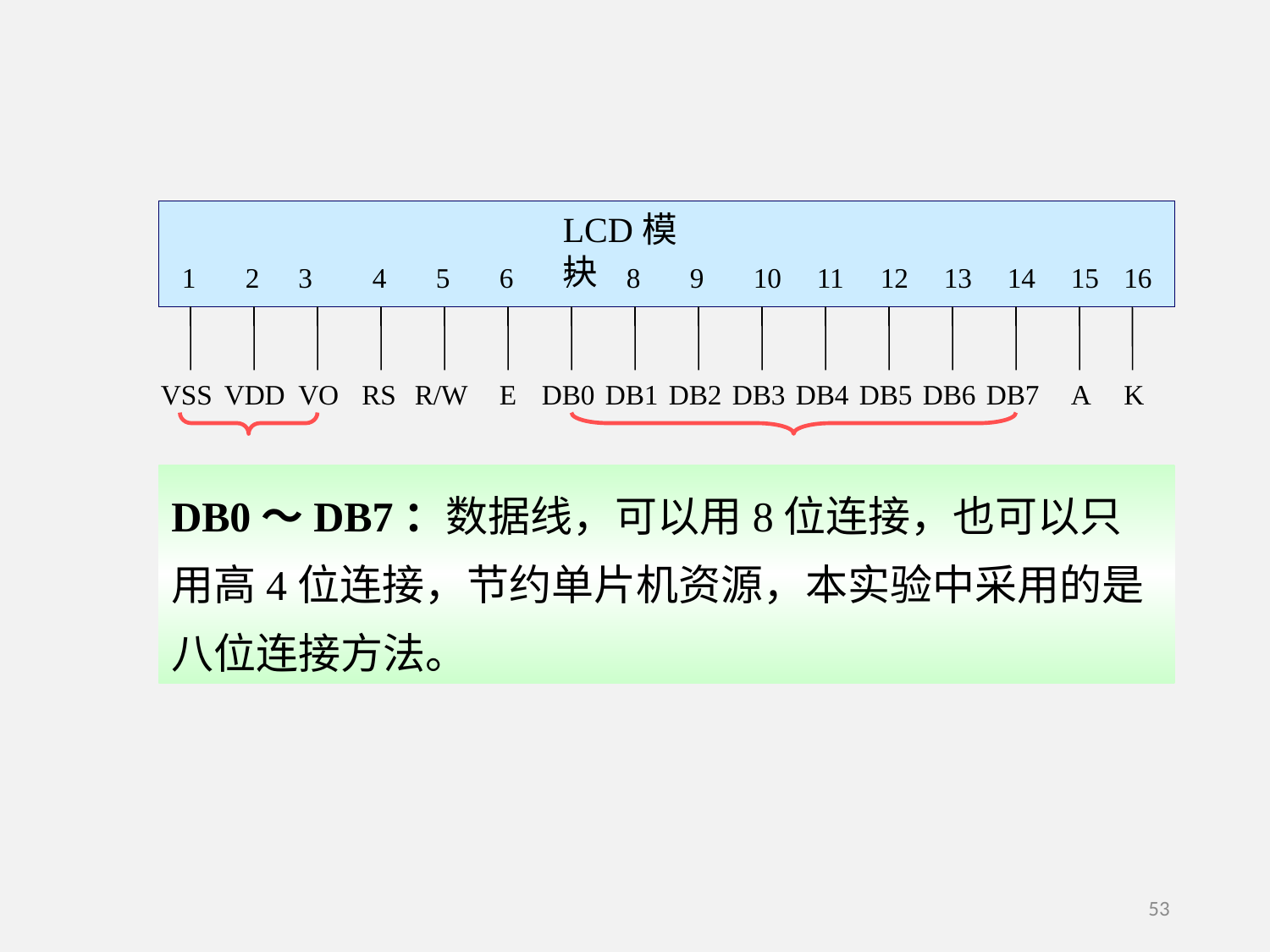

LCD模块

1
2
3
4
5
6
7
8
9
10
11
12
13
14
15
16

VSS
VDD
VO
RS
R/W
E
DB0
DB1
DB2
DB3
DB4
DB5
DB6
DB7
A
K
DB0～DB7：数据线，可以用8位连接，也可以只用高4位连接，节约单片机资源，本实验中采用的是八位连接方法。
53